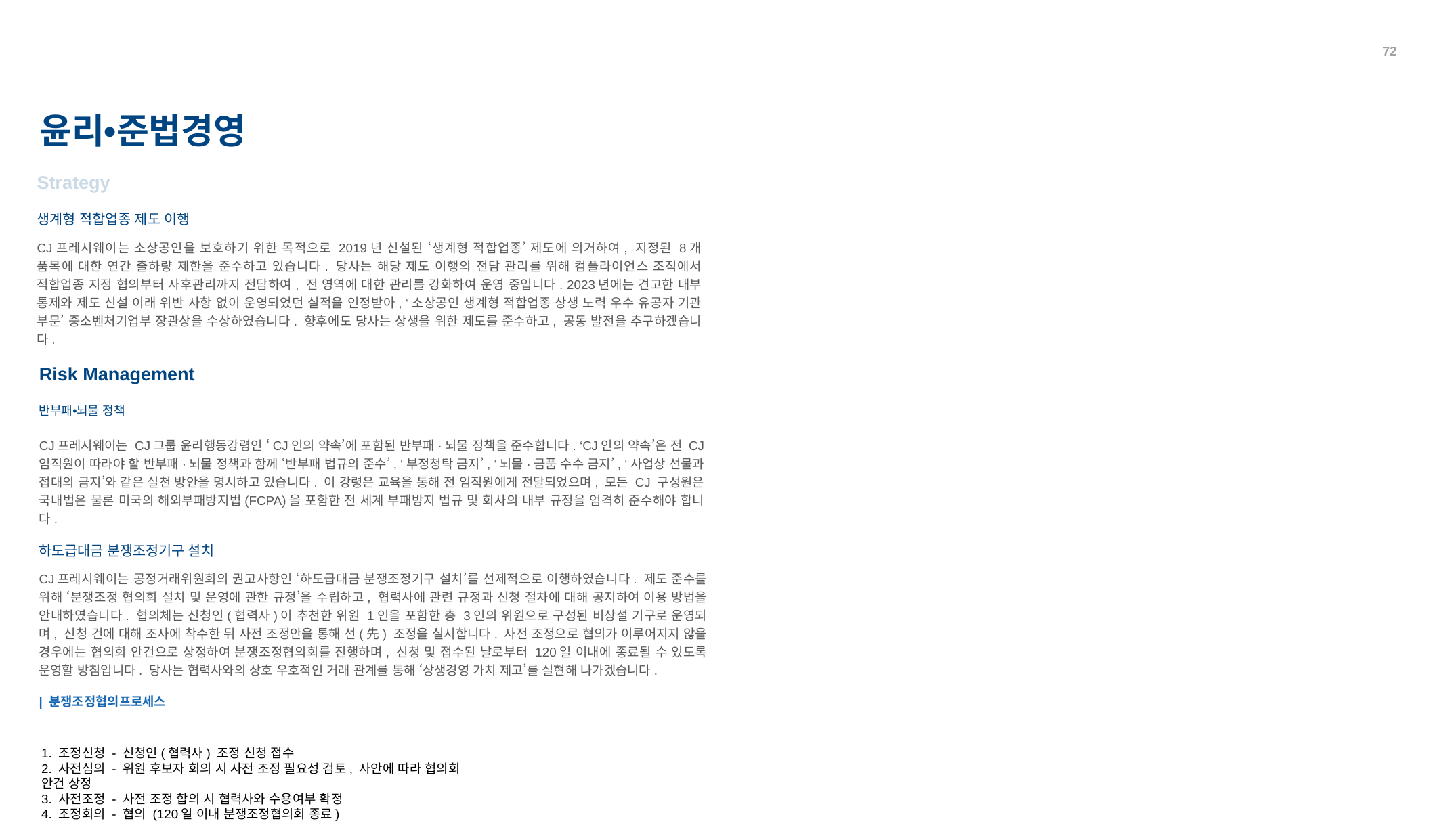

72
윤리•준법경영
Strategy
생계형 적합업종 제도 이행
CJ프레시웨이는 소상공인을 보호하기 위한 목적으로 2019년 신설된 ‘생계형 적합업종’ 제도에 의거하여, 지정된 8개 품목에 대한 연간 출하량 제한을 준수하고 있습니다. 당사는 해당 제도 이행의 전담 관리를 위해 컴플라이언스 조직에서 적합업종 지정 협의부터 사후관리까지 전담하여, 전 영역에 대한 관리를 강화하여 운영 중입니다. 2023년에는 견고한 내부 통제와 제도 신설 이래 위반 사항 없이 운영되었던 실적을 인정받아, ‘소상공인 생계형 적합업종 상생 노력 우수 유공자 기관 부문’ 중소벤처기업부 장관상을 수상하였습니다. 향후에도 당사는 상생을 위한 제도를 준수하고, 공동 발전을 추구하겠습니다.
Risk Management
반부패•뇌물 정책
CJ프레시웨이는 CJ그룹 윤리행동강령인 ‘CJ인의 약속’에 포함된 반부패·뇌물 정책을 준수합니다. ‘CJ인의 약속’은 전 CJ 임직원이 따라야 할 반부패·뇌물 정책과 함께 ‘반부패 법규의 준수’, ‘부정청탁 금지’, ‘뇌물·금품 수수 금지’, ‘사업상 선물과 접대의 금지’와 같은 실천 방안을 명시하고 있습니다. 이 강령은 교육을 통해 전 임직원에게 전달되었으며, 모든 CJ 구성원은 국내법은 물론 미국의 해외부패방지법(FCPA)을 포함한 전 세계 부패방지 법규 및 회사의 내부 규정을 엄격히 준수해야 합니다.
하도급대금 분쟁조정기구 설치
CJ프레시웨이는 공정거래위원회의 권고사항인 ‘하도급대금 분쟁조정기구 설치’를 선제적으로 이행하였습니다. 제도 준수를 위해 ‘분쟁조정 협의회 설치 및 운영에 관한 규정’을 수립하고, 협력사에 관련 규정과 신청 절차에 대해 공지하여 이용 방법을 안내하였습니다. 협의체는 신청인(협력사)이 추천한 위원 1인을 포함한 총 3인의 위원으로 구성된 비상설 기구로 운영되며, 신청 건에 대해 조사에 착수한 뒤 사전 조정안을 통해 선(先) 조정을 실시합니다. 사전 조정으로 협의가 이루어지지 않을 경우에는 협의회 안건으로 상정하여 분쟁조정협의회를 진행하며, 신청 및 접수된 날로부터 120일 이내에 종료될 수 있도록 운영할 방침입니다. 당사는 협력사와의 상호 우호적인 거래 관계를 통해 ‘상생경영 가치 제고’를 실현해 나가겠습니다.
| 분쟁조정협의프로세스
1. 조정신청 - 신청인(협력사) 조정 신청 접수
2. 사전심의 - 위원 후보자 회의 시 사전 조정 필요성 검토, 사안에 따라 협의회 안건 상정
3. 사전조정 - 사전 조정 합의 시 협력사와 수용여부 확정
4. 조정회의 - 협의 (120일 이내 분쟁조정협의회 종료)